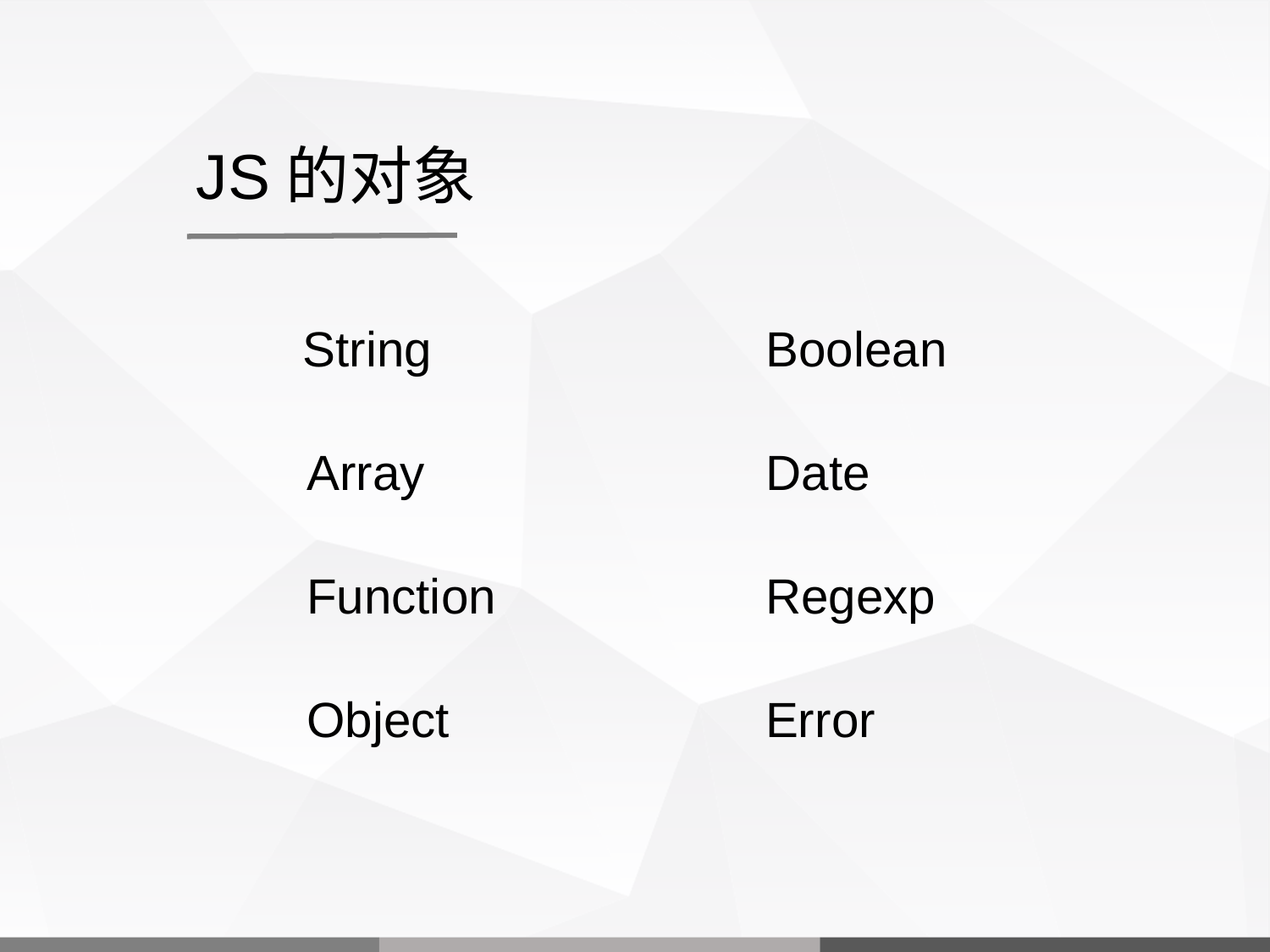

JS的对象
String
Boolean
Array
Date
Function
Regexp
Object
Error